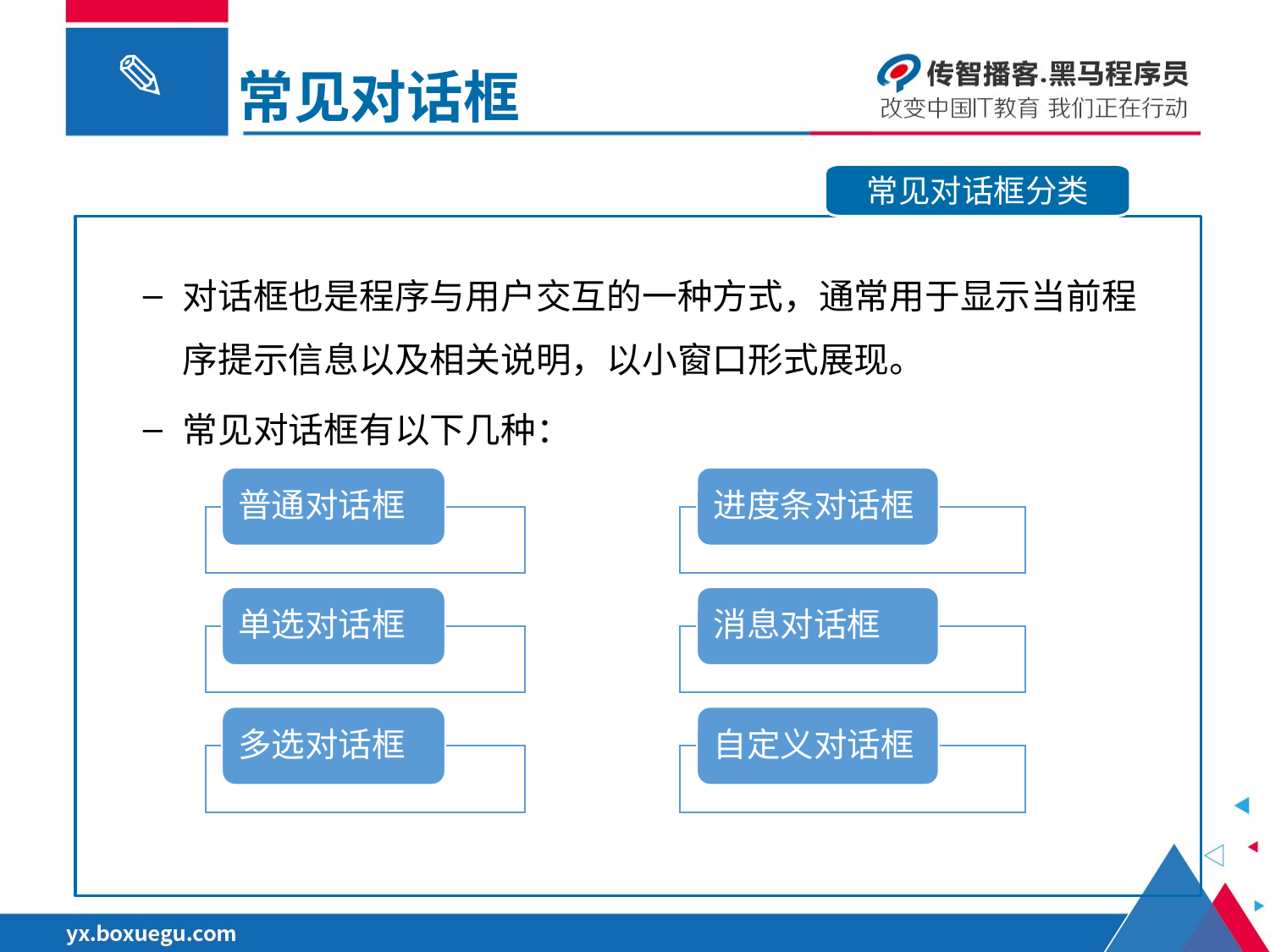

常见对话框
常见对话框分类

对话框也是程序与用户交互的一种方式，通常用于显示当前程序提示信息以及相关说明，以小窗口形式展现。
常见对话框有以下几种：
普通对话框
单选对话框
多选对话框
进度条对话框
消息对话框
自定义对话框